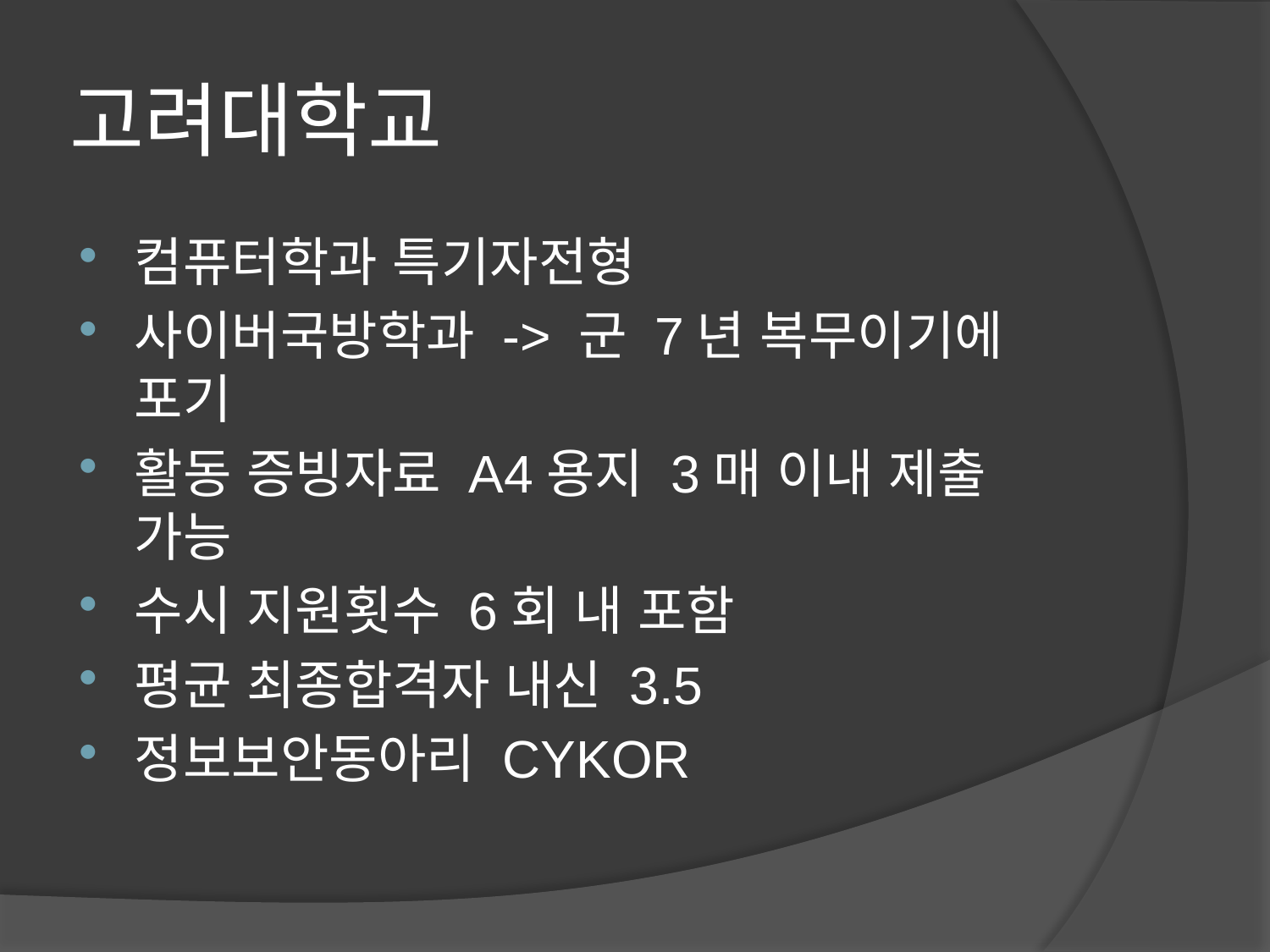

# 고려대학교
컴퓨터학과 특기자전형
사이버국방학과 -> 군 7년 복무이기에 포기
활동 증빙자료 A4용지 3매 이내 제출 가능
수시 지원횟수 6회 내 포함
평균 최종합격자 내신 3.5
정보보안동아리 CYKOR